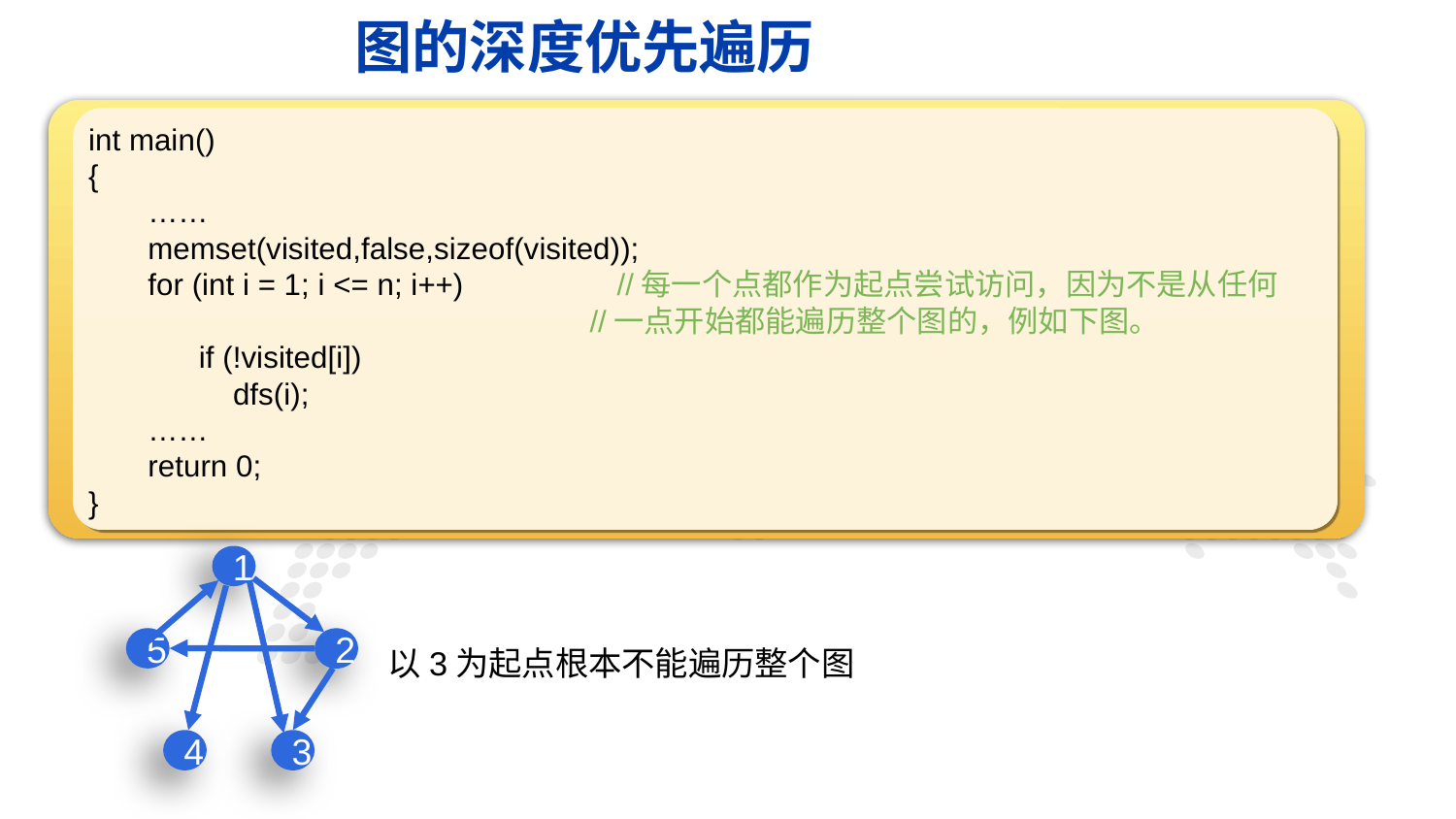

图的深度优先遍历
#
【

int main()
{
       ……
       memset(visited,false,sizeof(visited));
       for (int i = 1; i <= n; i++)                  //每一个点都作为起点尝试访问，因为不是从任何
                                                           //一点开始都能遍历整个图的，例如下图。
             if (!visited[i])
                 dfs(i);
       ……
       return 0;
}
1
5
2
4
3
以3为起点根本不能遍历整个图